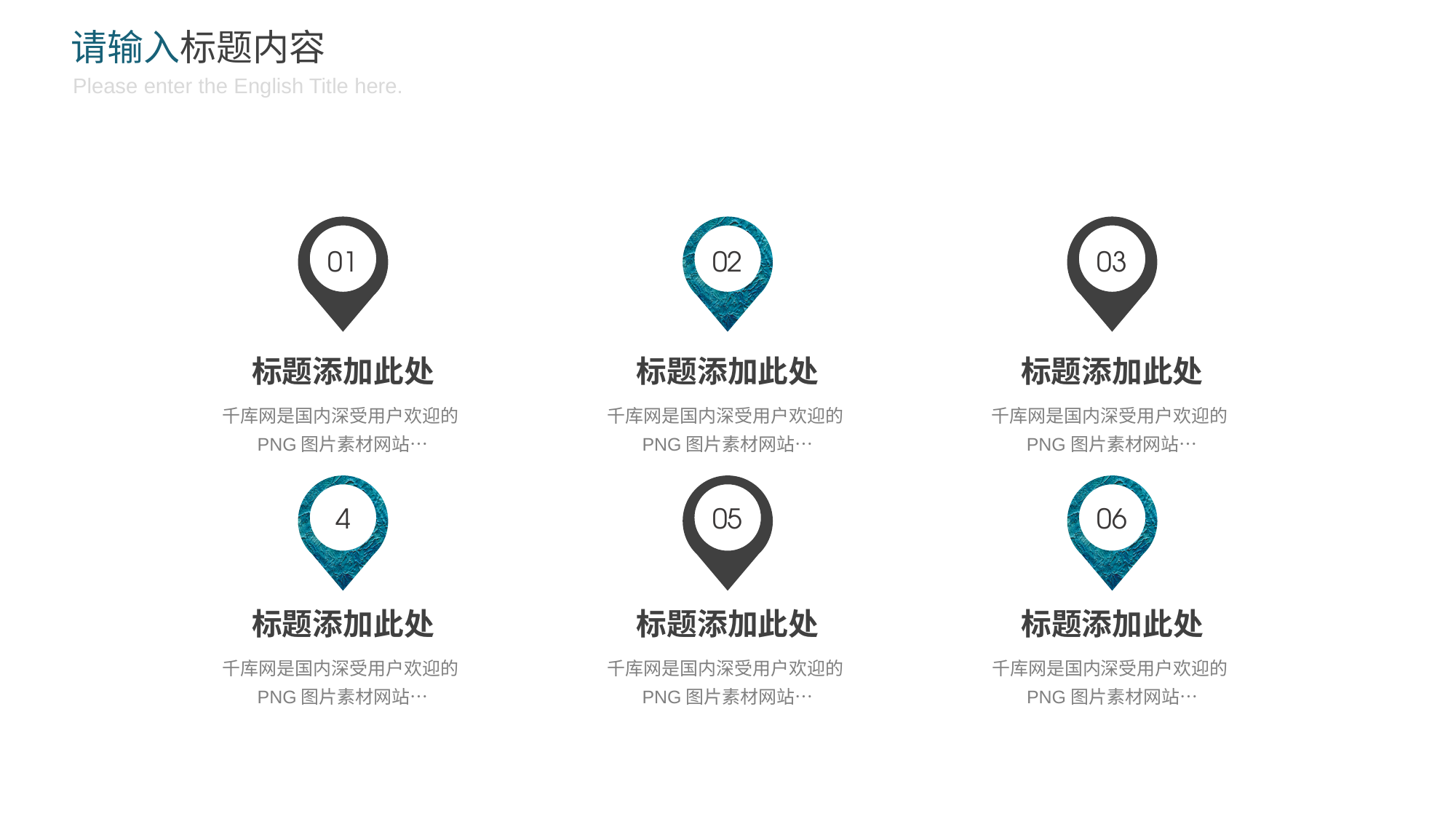

请输入标题内容
Please enter the English Title here.

01
02
03
标题添加此处
千库网是国内深受用户欢迎的PNG图片素材网站…
标题添加此处
千库网是国内深受用户欢迎的PNG图片素材网站…
标题添加此处
千库网是国内深受用户欢迎的PNG图片素材网站…

4
05
06
标题添加此处
千库网是国内深受用户欢迎的PNG图片素材网站…
标题添加此处
千库网是国内深受用户欢迎的PNG图片素材网站…
标题添加此处
千库网是国内深受用户欢迎的PNG图片素材网站…